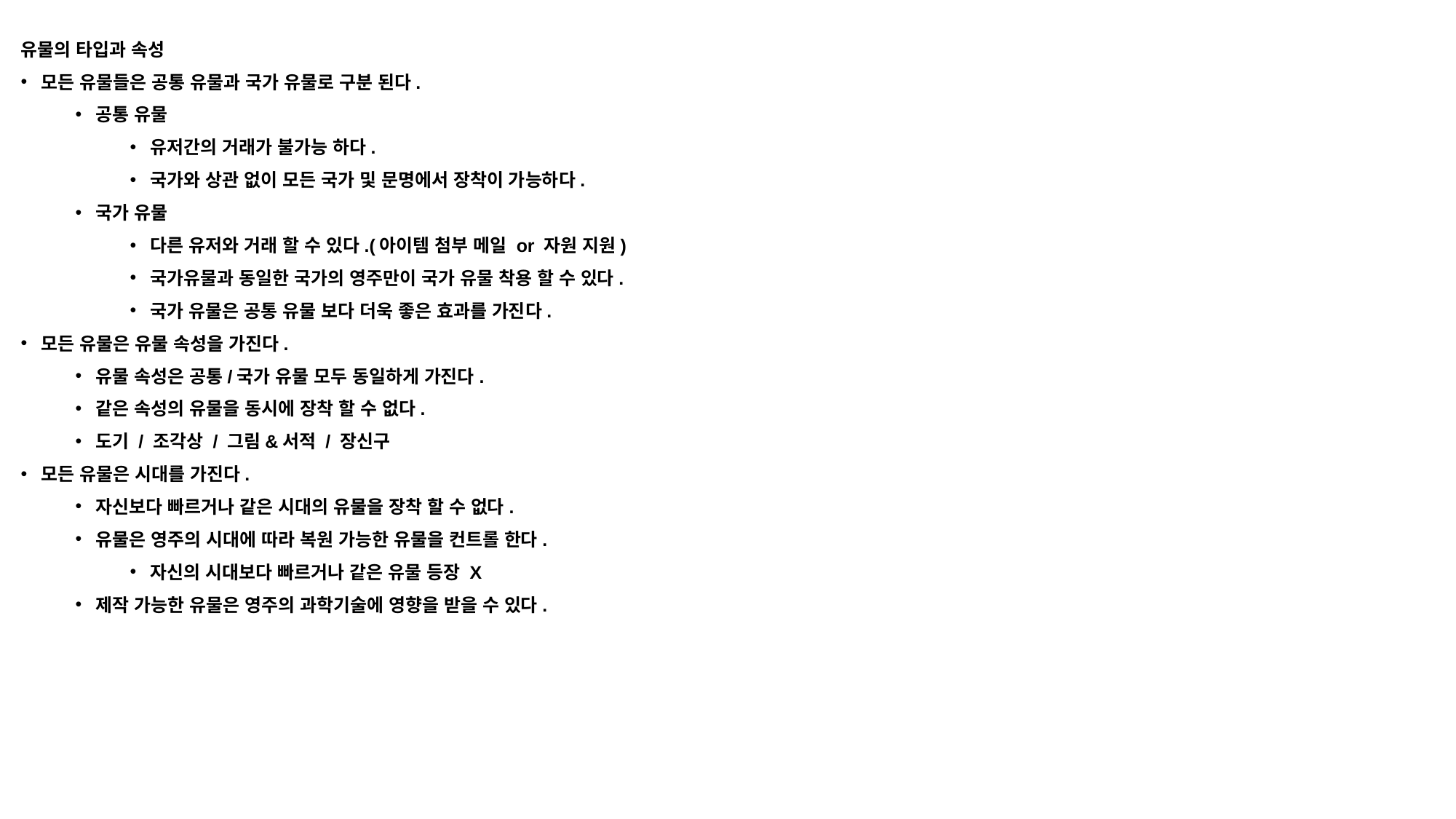

유물의 타입과 속성
모든 유물들은 공통 유물과 국가 유물로 구분 된다.
공통 유물
유저간의 거래가 불가능 하다.
국가와 상관 없이 모든 국가 및 문명에서 장착이 가능하다.
국가 유물
다른 유저와 거래 할 수 있다.(아이템 첨부 메일 or 자원 지원)
국가유물과 동일한 국가의 영주만이 국가 유물 착용 할 수 있다.
국가 유물은 공통 유물 보다 더욱 좋은 효과를 가진다.
모든 유물은 유물 속성을 가진다.
유물 속성은 공통/국가 유물 모두 동일하게 가진다.
같은 속성의 유물을 동시에 장착 할 수 없다.
도기 / 조각상 / 그림&서적 / 장신구
모든 유물은 시대를 가진다.
자신보다 빠르거나 같은 시대의 유물을 장착 할 수 없다.
유물은 영주의 시대에 따라 복원 가능한 유물을 컨트롤 한다.
자신의 시대보다 빠르거나 같은 유물 등장 X
제작 가능한 유물은 영주의 과학기술에 영향을 받을 수 있다.